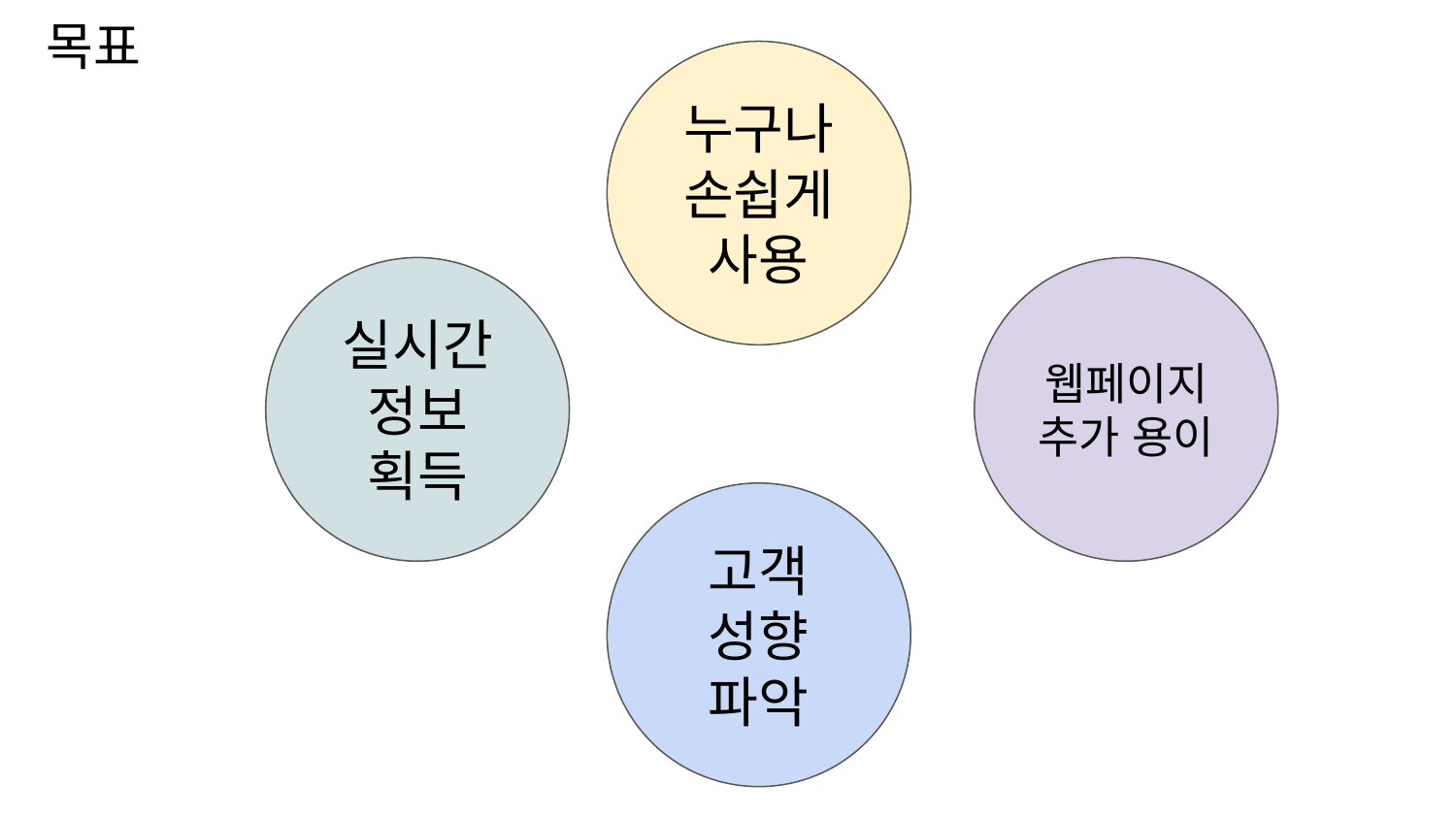

# 목표
누구나 손쉽게 사용
실시간
정보 획득
웹페이지 추가 용이
고객
성향 파악